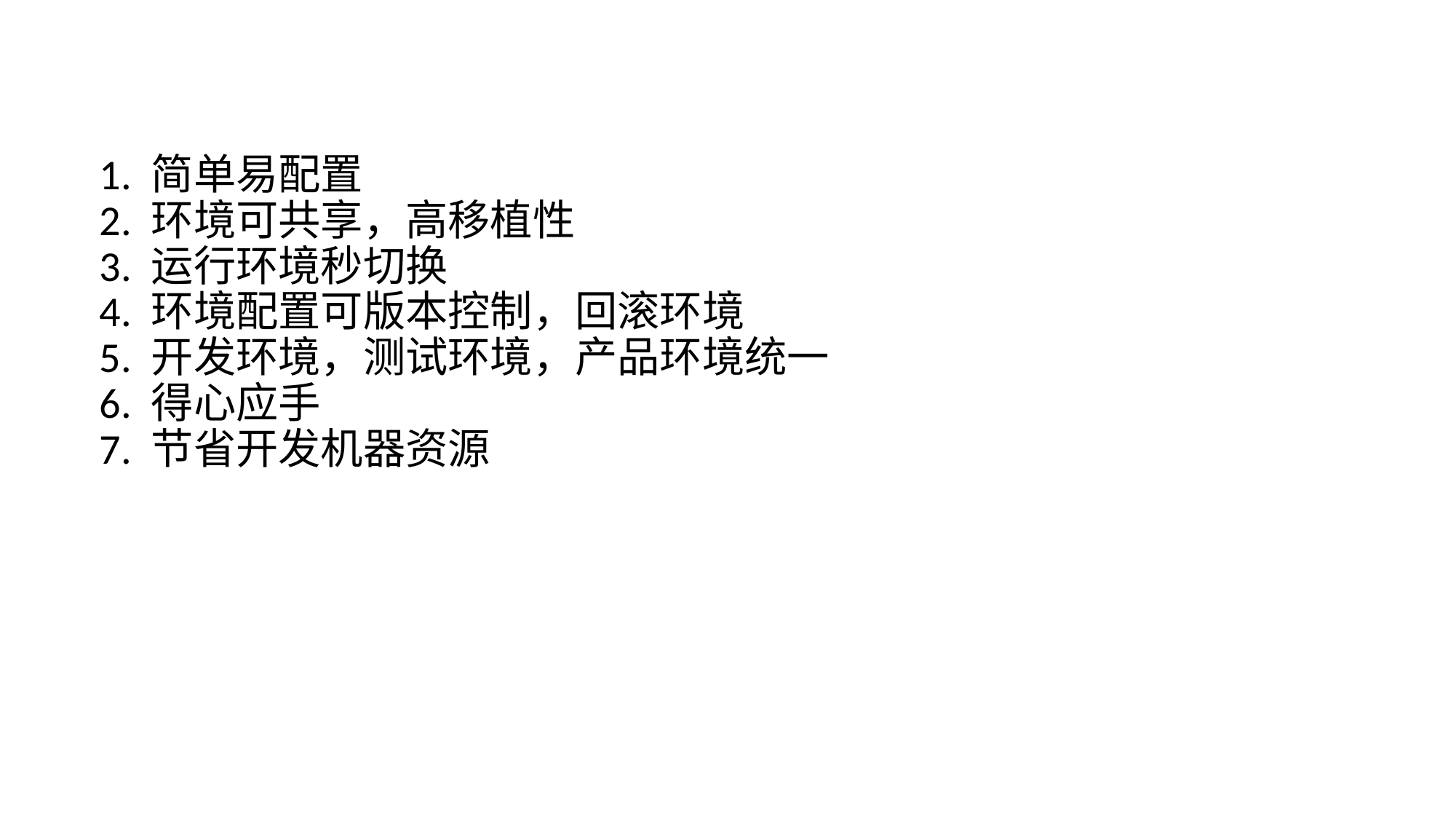

# 1. 简单易配置 2. 环境可共享，高移植性 3. 运行环境秒切换 4. 环境配置可版本控制，回滚环境 5. 开发环境，测试环境，产品环境统一 6. 得心应手 7. 节省开发机器资源